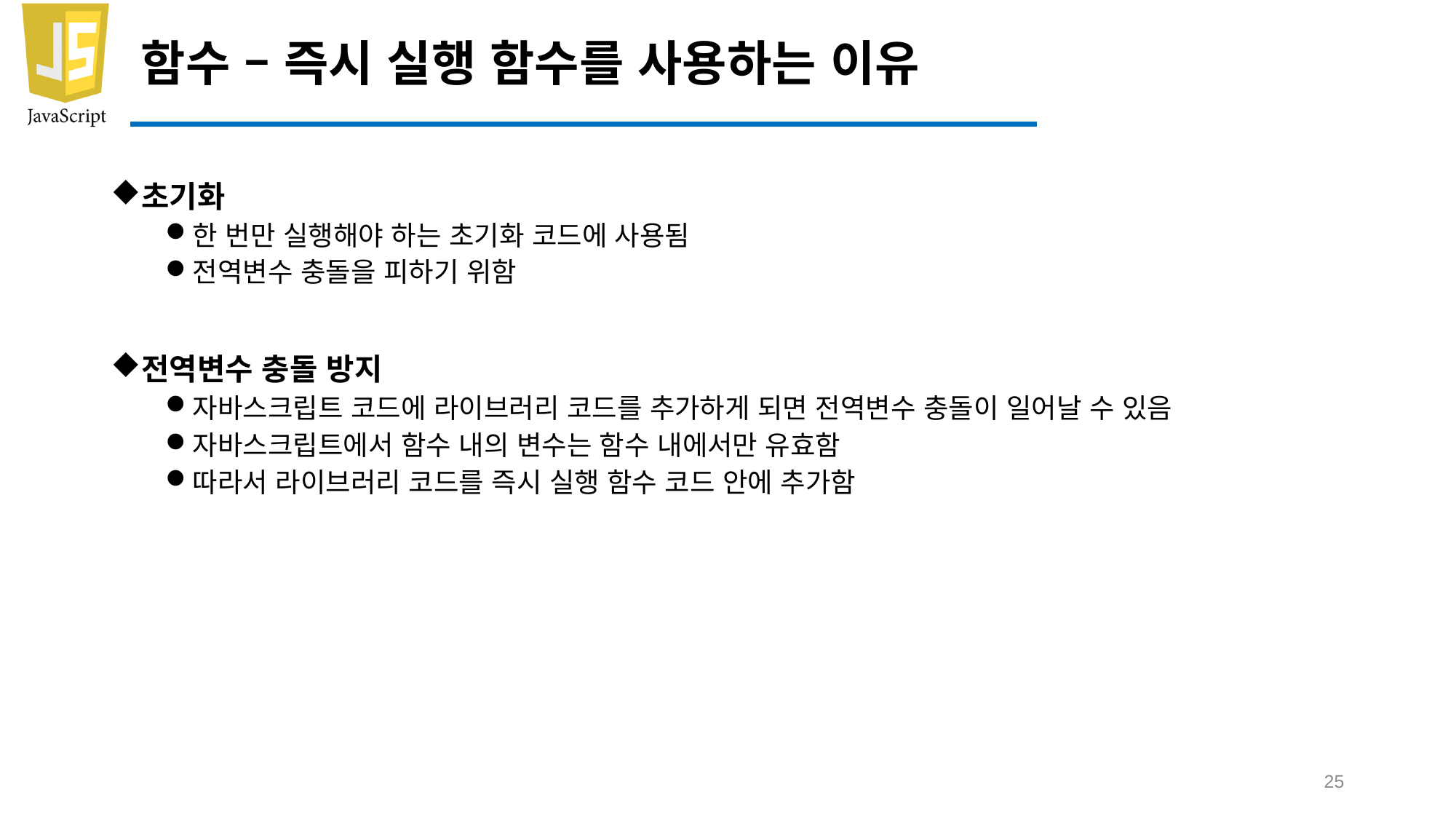

# 함수 – 즉시 실행 함수를 사용하는 이유
초기화
한 번만 실행해야 하는 초기화 코드에 사용됨
전역변수 충돌을 피하기 위함

전역변수 충돌 방지
자바스크립트 코드에 라이브러리 코드를 추가하게 되면 전역변수 충돌이 일어날 수 있음
자바스크립트에서 함수 내의 변수는 함수 내에서만 유효함
따라서 라이브러리 코드를 즉시 실행 함수 코드 안에 추가함
25